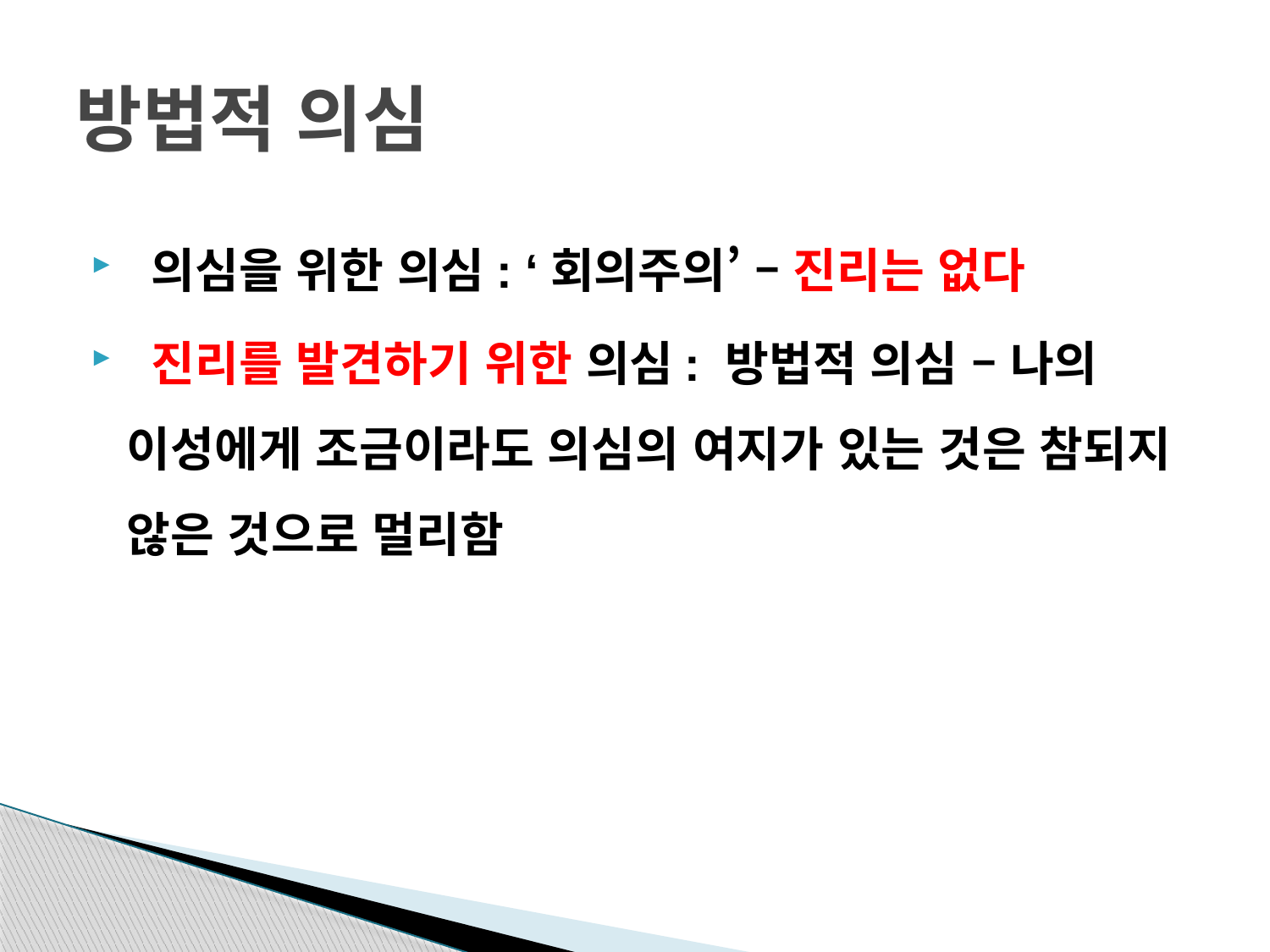

# 방법적 의심
 의심을 위한 의심: ‘회의주의’ – 진리는 없다
 진리를 발견하기 위한 의심: 방법적 의심 – 나의 이성에게 조금이라도 의심의 여지가 있는 것은 참되지 않은 것으로 멀리함